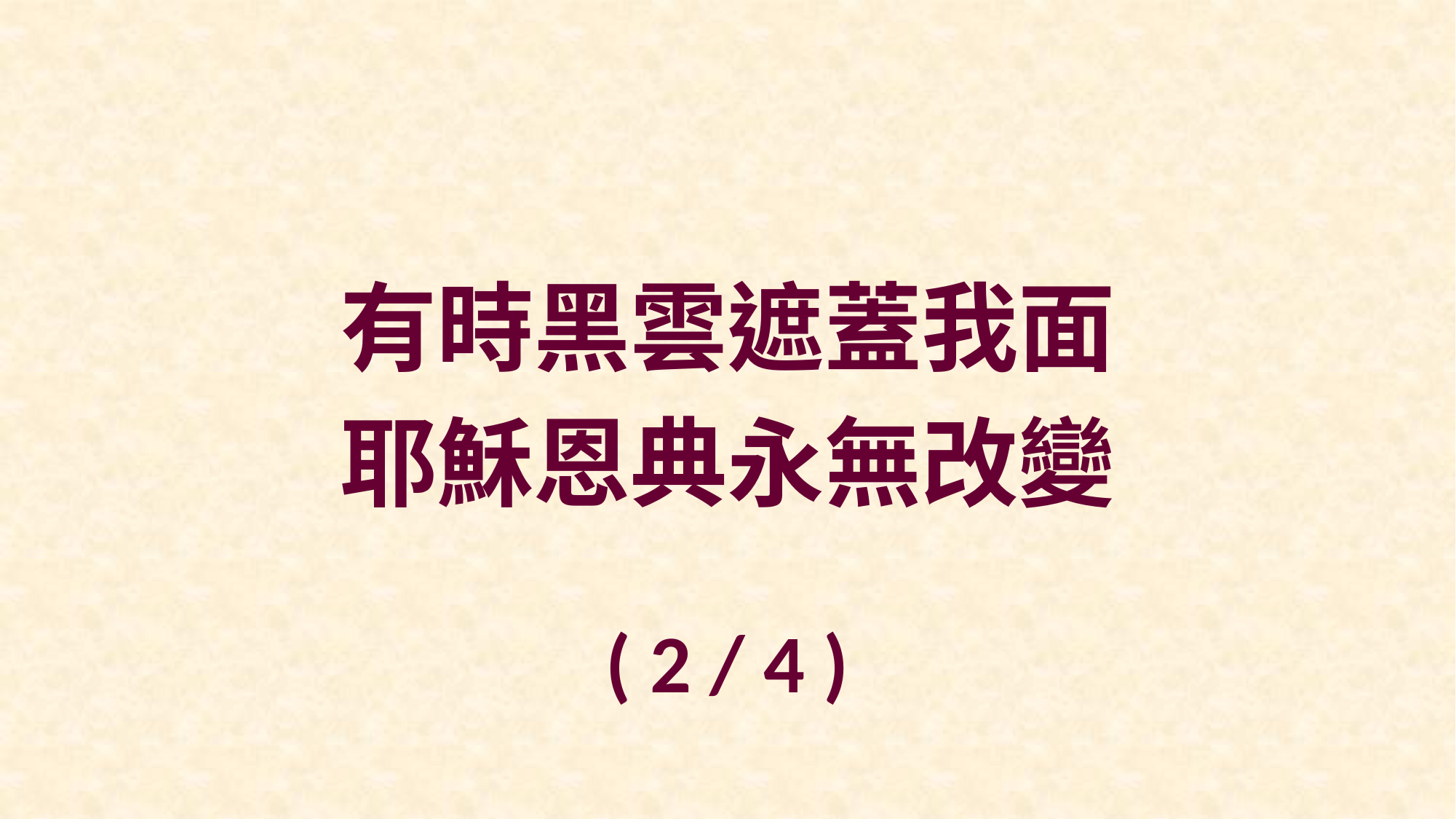

有時黑雲遮蓋我面
耶穌恩典永無改變
( 2 / 4 )